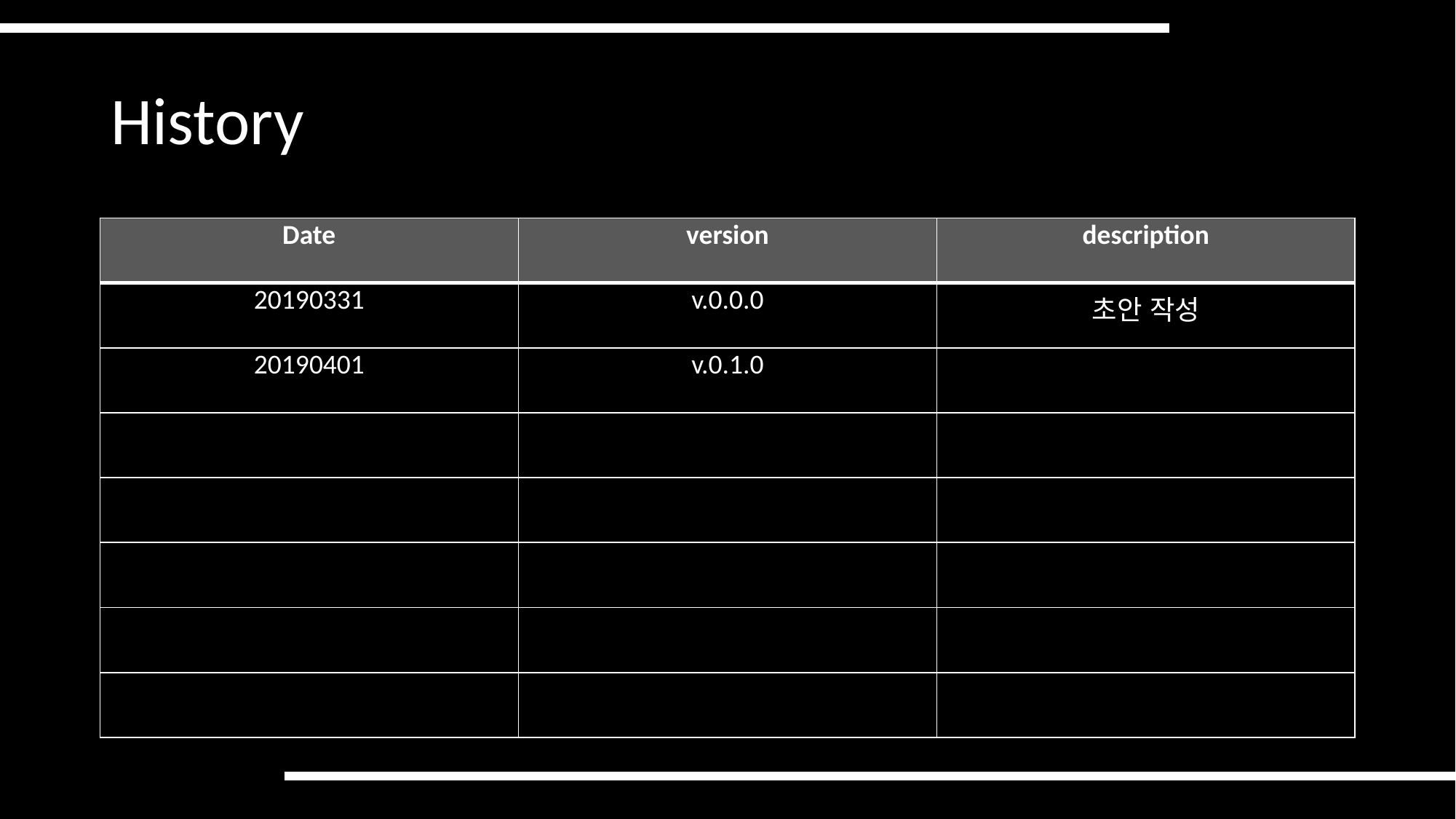

# History
| Date | version | description |
| --- | --- | --- |
| 20190331 | v.0.0.0 | 초안 작성 |
| 20190401 | v.0.1.0 |  |
|  |  |  |
|  |  |  |
|  |  |  |
|  |  |  |
|  |  |  |